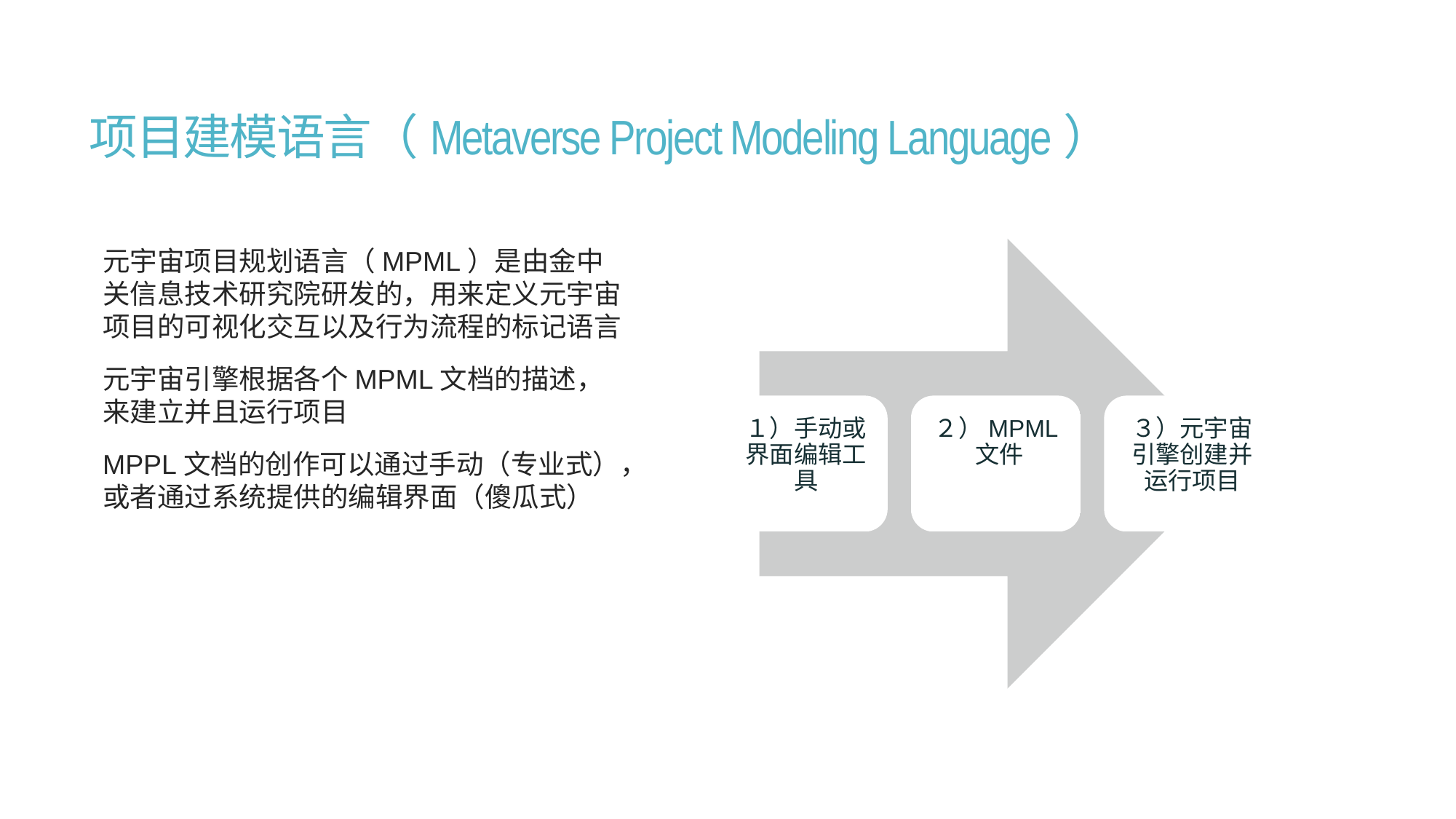

# 项目建模语言（Metaverse Project Modeling Language）
元宇宙项目规划语言（MPML）是由金中关信息技术研究院研发的，用来定义元宇宙项目的可视化交互以及行为流程的标记语言
元宇宙引擎根据各个MPML文档的描述，来建立并且运行项目
MPPL文档的创作可以通过手动（专业式），或者通过系统提供的编辑界面（傻瓜式）
１）手动或界面编辑工具
２）MPML文件
３）元宇宙引擎创建并运行项目